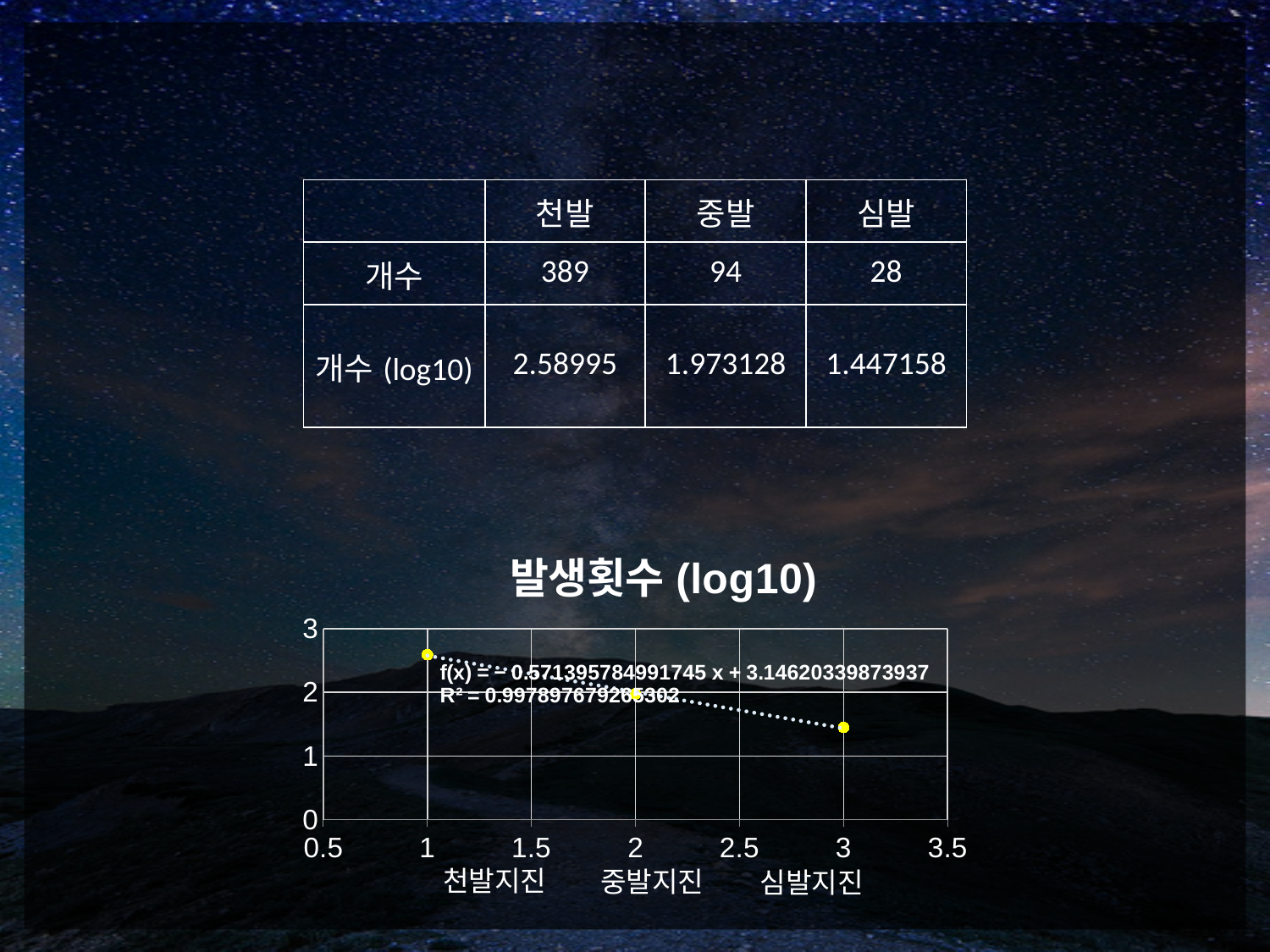

|  | 천발 | 중발 | 심발 |
| --- | --- | --- | --- |
| 개수 | 389 | 94 | 28 |
| 개수(log10) | 2.58995 | 1.973128 | 1.447158 |

### Chart: 발생횟수(log10)

| Category | 개수(log10) |
|---|---|
천발지진
중발지진
심발지진